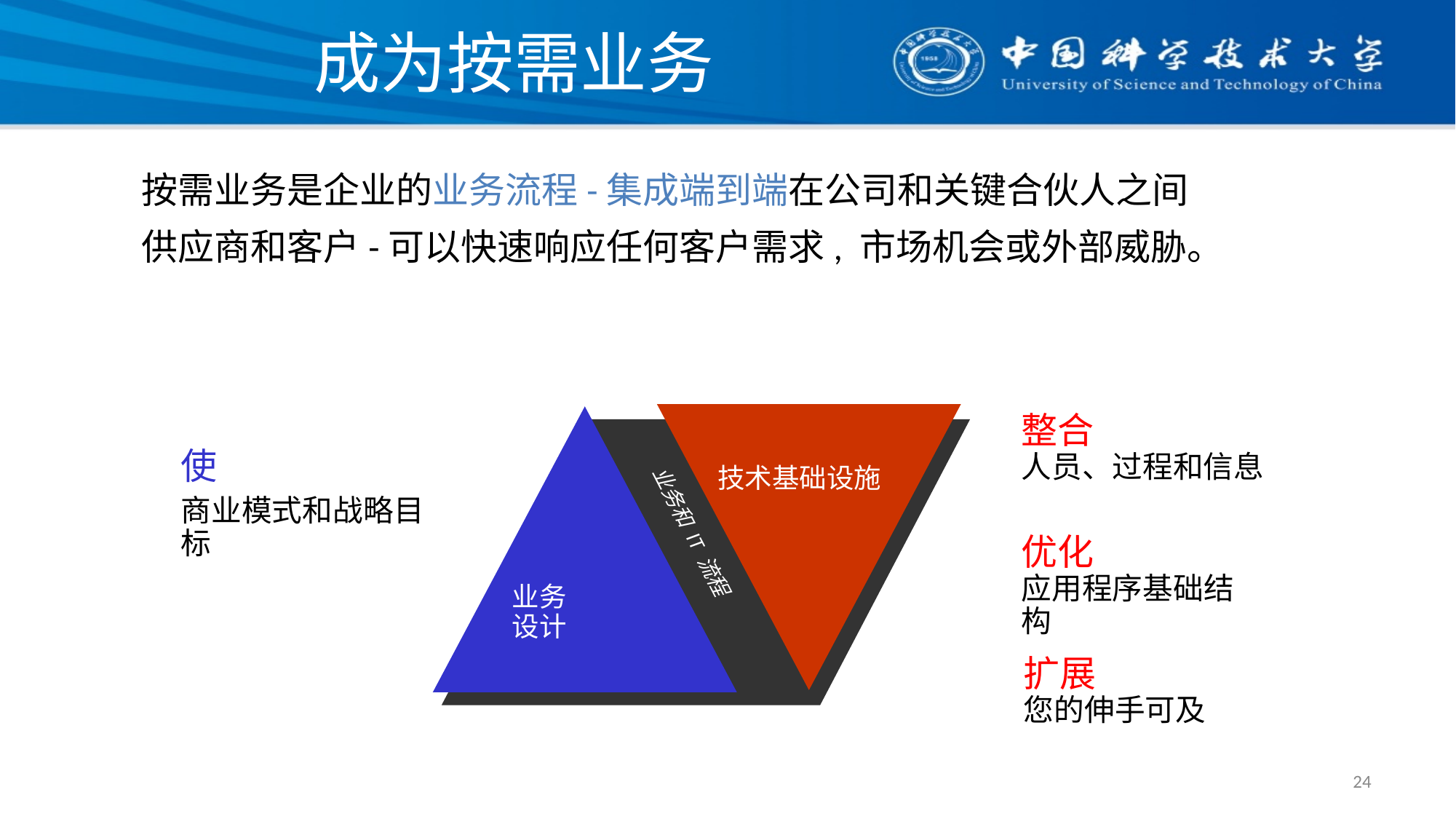

# 成为按需业务
按需业务是企业的业务流程-集成端到端在公司和关键合伙人之间
供应商和客户-可以快速响应任何客户需求, 市场机会或外部威胁。

整合
人员、过程和信息
优化
应用程序基础结构
扩展
您的伸手可及

使
商业模式和战略目标
技术基础设施
业务和 IT 流程
业务
设计
24